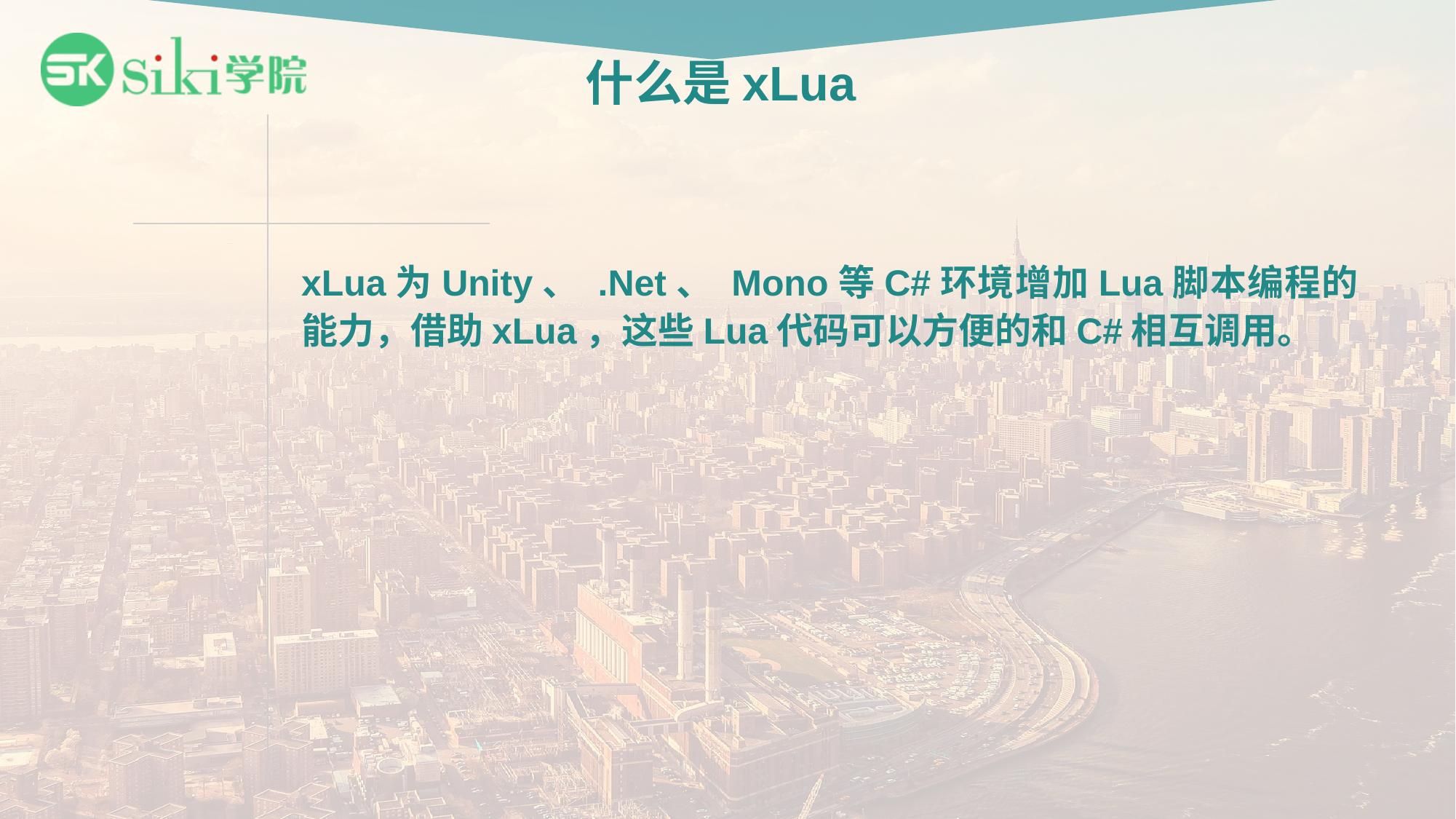

# 什么是xLua
xLua为Unity、 .Net、 Mono等C#环境增加Lua脚本编程的能力，借助xLua，这些Lua代码可以方便的和C#相互调用。